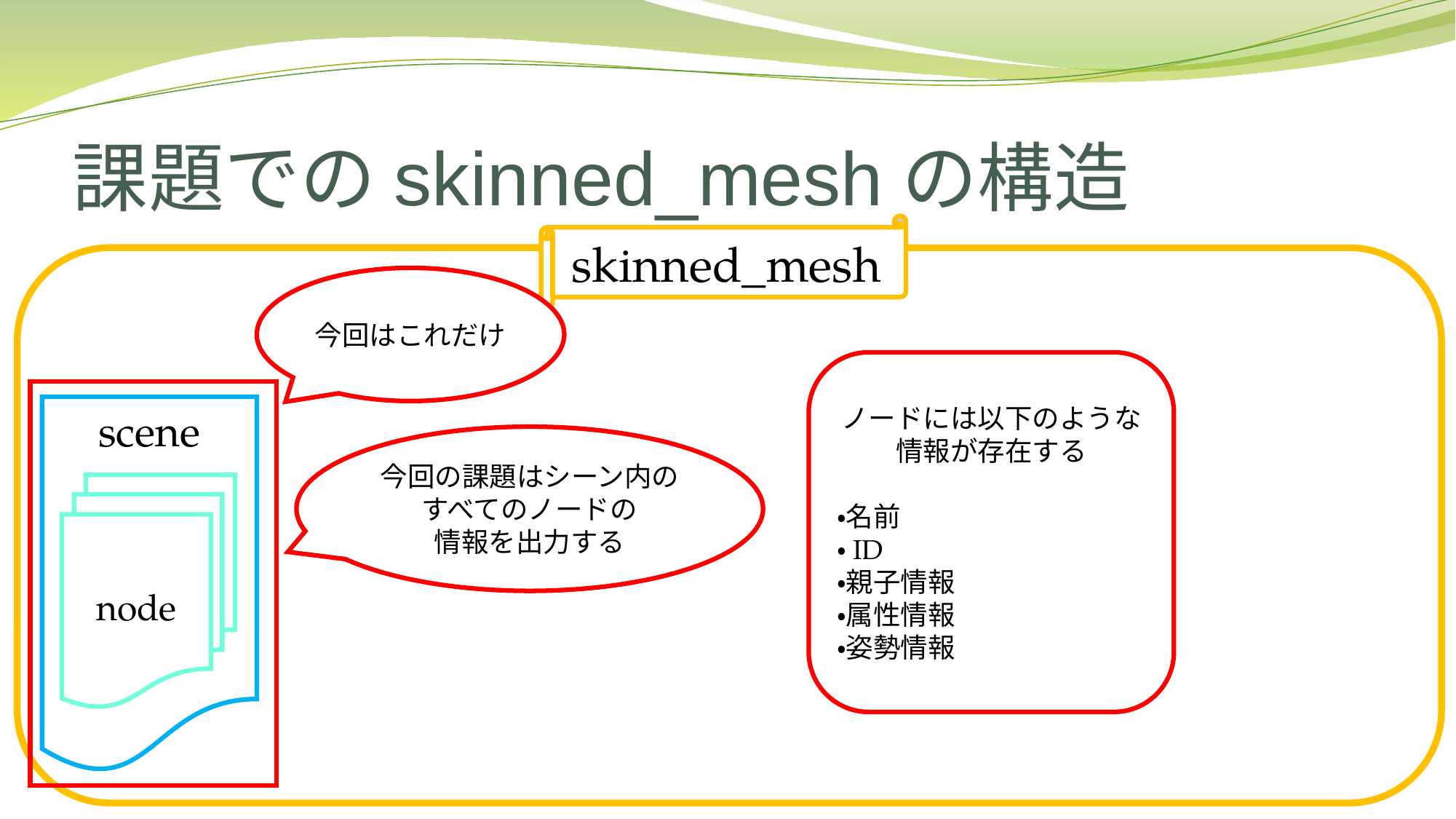

# 課題でのskinned_meshの構造
skinned_mesh

今回はこれだけ
ノードには以下のような
情報が存在する

・名前
・ID
・親子情報
・属性情報
・姿勢情報

scene

今回の課題はシーン内の
すべてのノードの
情報を出力する
node